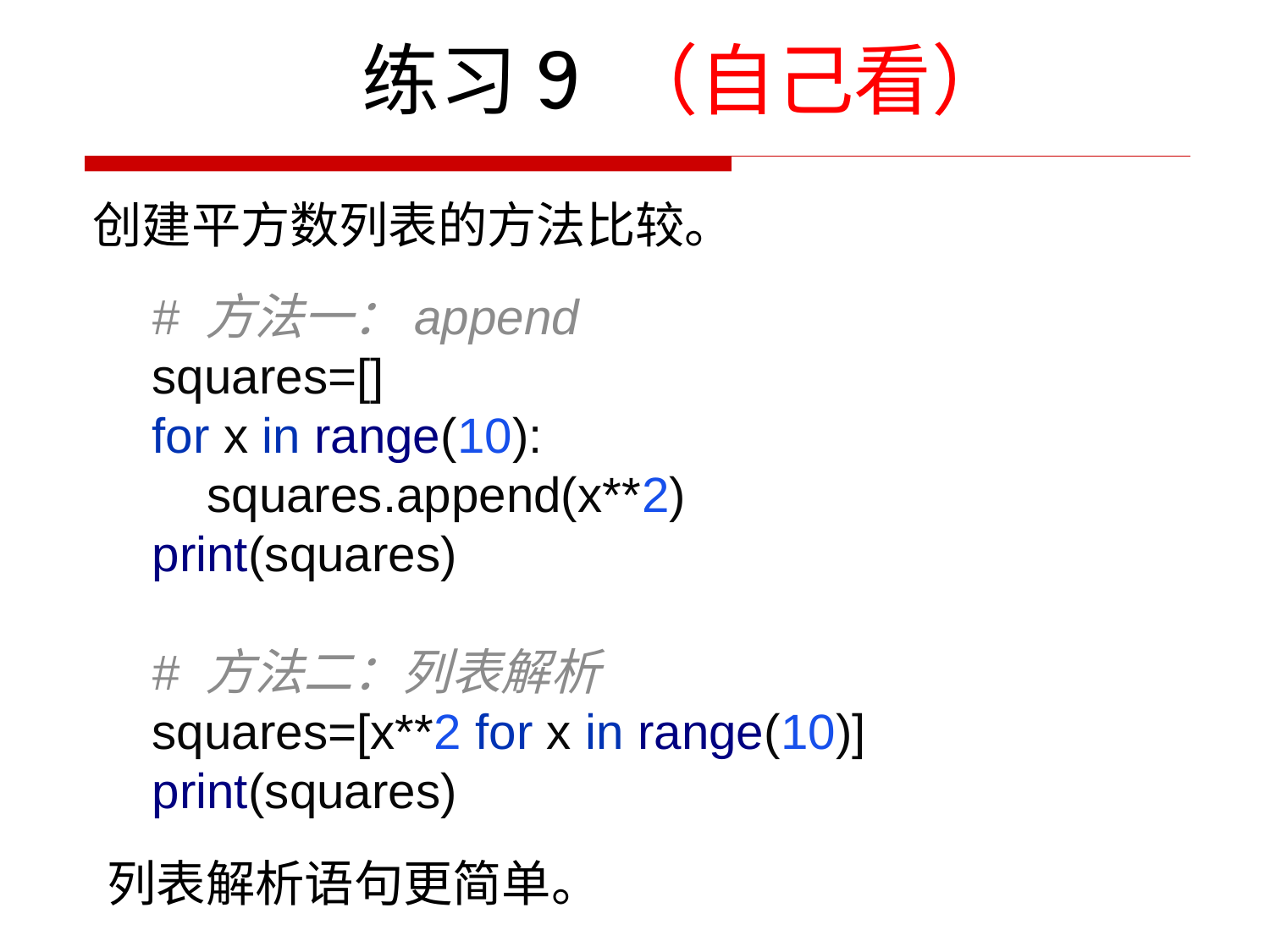

练习9 （自己看）
  创建平方数列表的方法比较。
# 方法一：append squares=[] for x in range(10): squares.append(x**2) print(squares) # 方法二：列表解析 squares=[x**2 for x in range(10)] print(squares)
列表解析语句更简单。